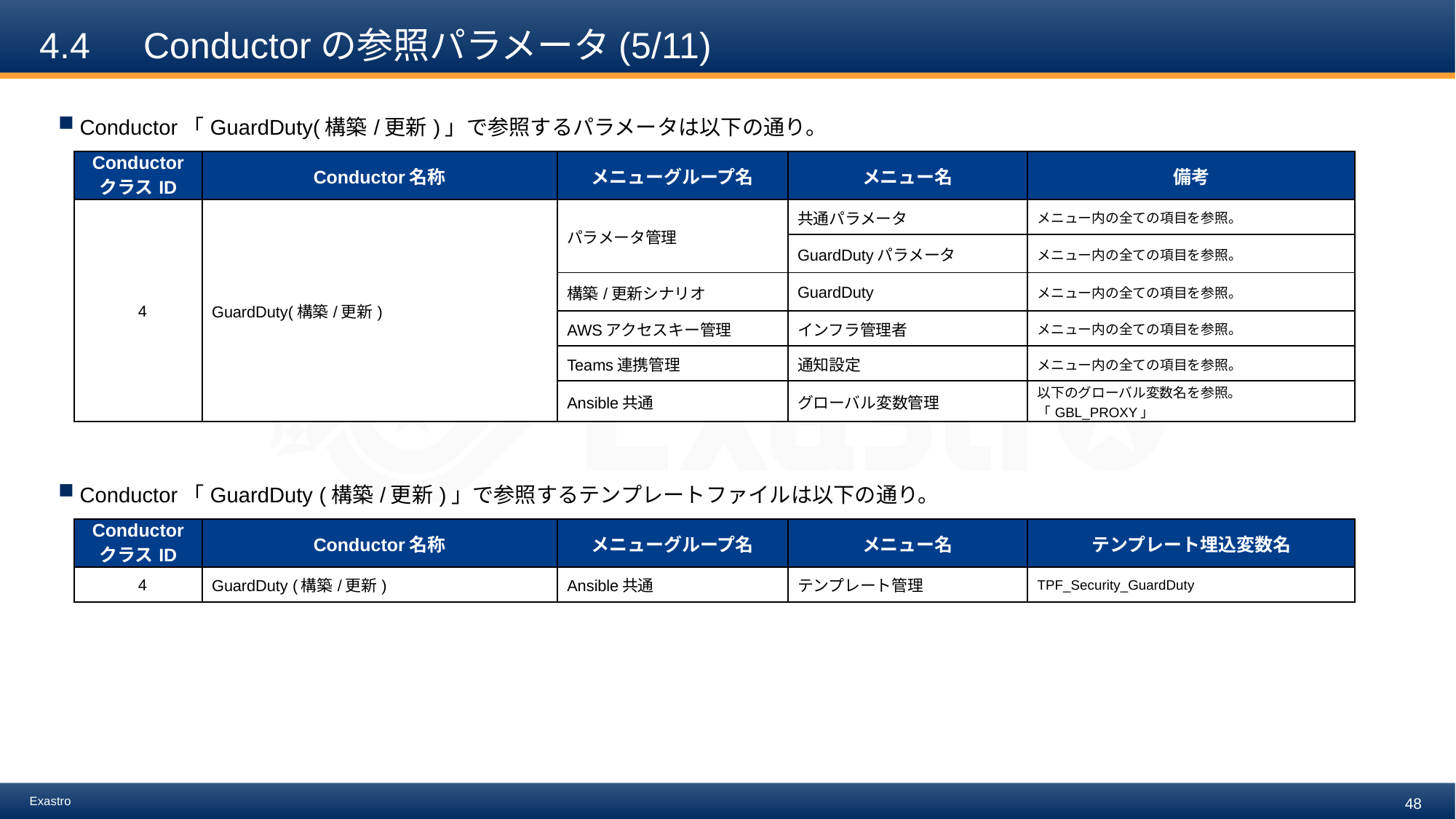

# 4.4　Conductorの参照パラメータ(5/11)
Conductor「GuardDuty(構築/更新)」で参照するパラメータは以下の通り。
| Conductor クラスID | Conductor名称 | メニューグループ名 | メニュー名 | 備考 |
| --- | --- | --- | --- | --- |
| 4 | GuardDuty(構築/更新) | パラメータ管理 | 共通パラメータ | メニュー内の全ての項目を参照。 |
|  |  |  | GuardDutyパラメータ | メニュー内の全ての項目を参照。 |
|  |  | 構築/更新シナリオ | GuardDuty | メニュー内の全ての項目を参照。 |
|  |  | AWSアクセスキー管理 | インフラ管理者 | メニュー内の全ての項目を参照。 |
|  |  | Teams連携管理 | 通知設定 | メニュー内の全ての項目を参照。 |
|  |  | Ansible共通 | グローバル変数管理 | 以下のグローバル変数名を参照。 「GBL\_PROXY」 |
Conductor「GuardDuty (構築/更新)」で参照するテンプレートファイルは以下の通り。
| Conductor クラスID | Conductor名称 | メニューグループ名 | メニュー名 | テンプレート埋込変数名 |
| --- | --- | --- | --- | --- |
| 4 | GuardDuty (構築/更新) | Ansible共通 | テンプレート管理 | TPF\_Security\_GuardDuty |